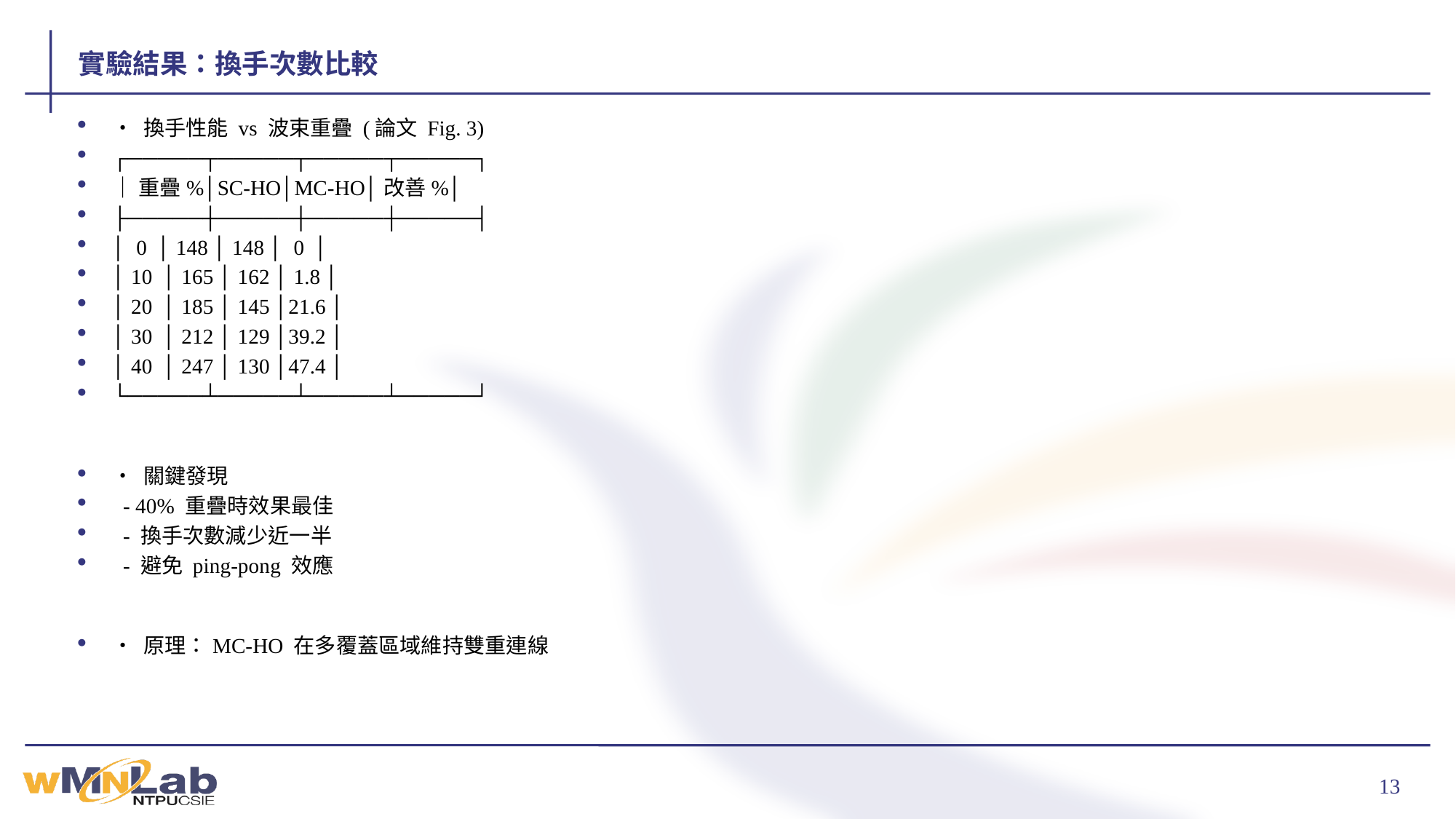

# 實驗結果：換手次數比較
• 換手性能 vs 波束重疊 (論文 Fig. 3)
┌─────┬─────┬─────┬─────┐
│重疊%│SC-HO│MC-HO│改善%│
├─────┼─────┼─────┼─────┤
│  0  │ 148 │ 148 │  0  │
│ 10  │ 165 │ 162 │ 1.8 │
│ 20  │ 185 │ 145 │21.6 │
│ 30  │ 212 │ 129 │39.2 │
│ 40  │ 247 │ 130 │47.4 │
└─────┴─────┴─────┴─────┘

• 關鍵發現
  - 40% 重疊時效果最佳
  - 換手次數減少近一半
  - 避免 ping-pong 效應

• 原理：MC-HO 在多覆蓋區域維持雙重連線